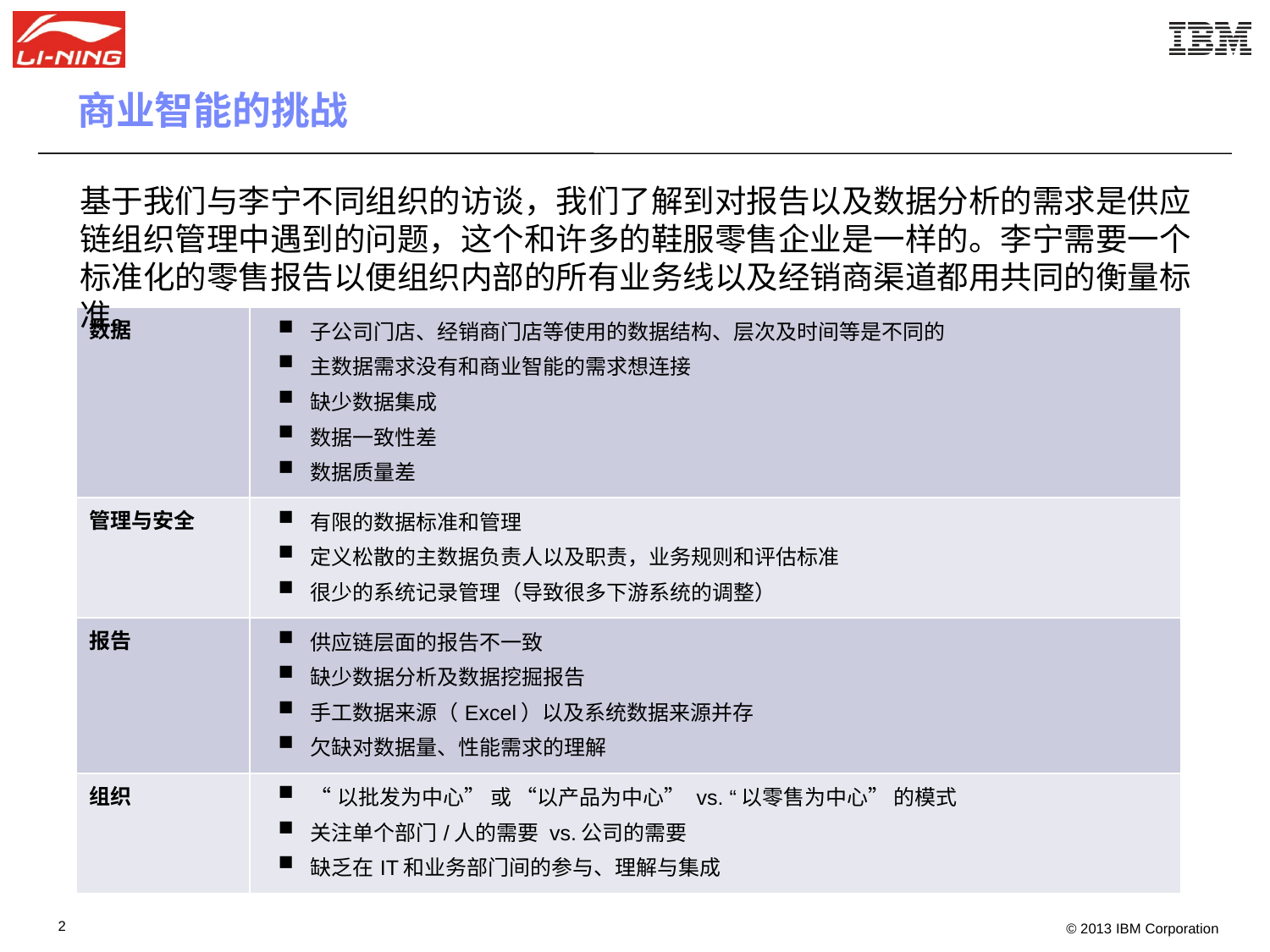

商业智能的挑战
基于我们与李宁不同组织的访谈，我们了解到对报告以及数据分析的需求是供应链组织管理中遇到的问题，这个和许多的鞋服零售企业是一样的。李宁需要一个标准化的零售报告以便组织内部的所有业务线以及经销商渠道都用共同的衡量标准。
| 数据 | 子公司门店、经销商门店等使用的数据结构、层次及时间等是不同的 主数据需求没有和商业智能的需求想连接 缺少数据集成 数据一致性差 数据质量差 |
| --- | --- |
| 管理与安全 | 有限的数据标准和管理 定义松散的主数据负责人以及职责，业务规则和评估标准 很少的系统记录管理（导致很多下游系统的调整） |
| 报告 | 供应链层面的报告不一致 缺少数据分析及数据挖掘报告 手工数据来源（Excel）以及系统数据来源并存 欠缺对数据量、性能需求的理解 |
| 组织 | “以批发为中心” 或 “以产品为中心” vs. “以零售为中心” 的模式 关注单个部门/人的需要 vs.公司的需要 缺乏在IT和业务部门间的参与、理解与集成 |